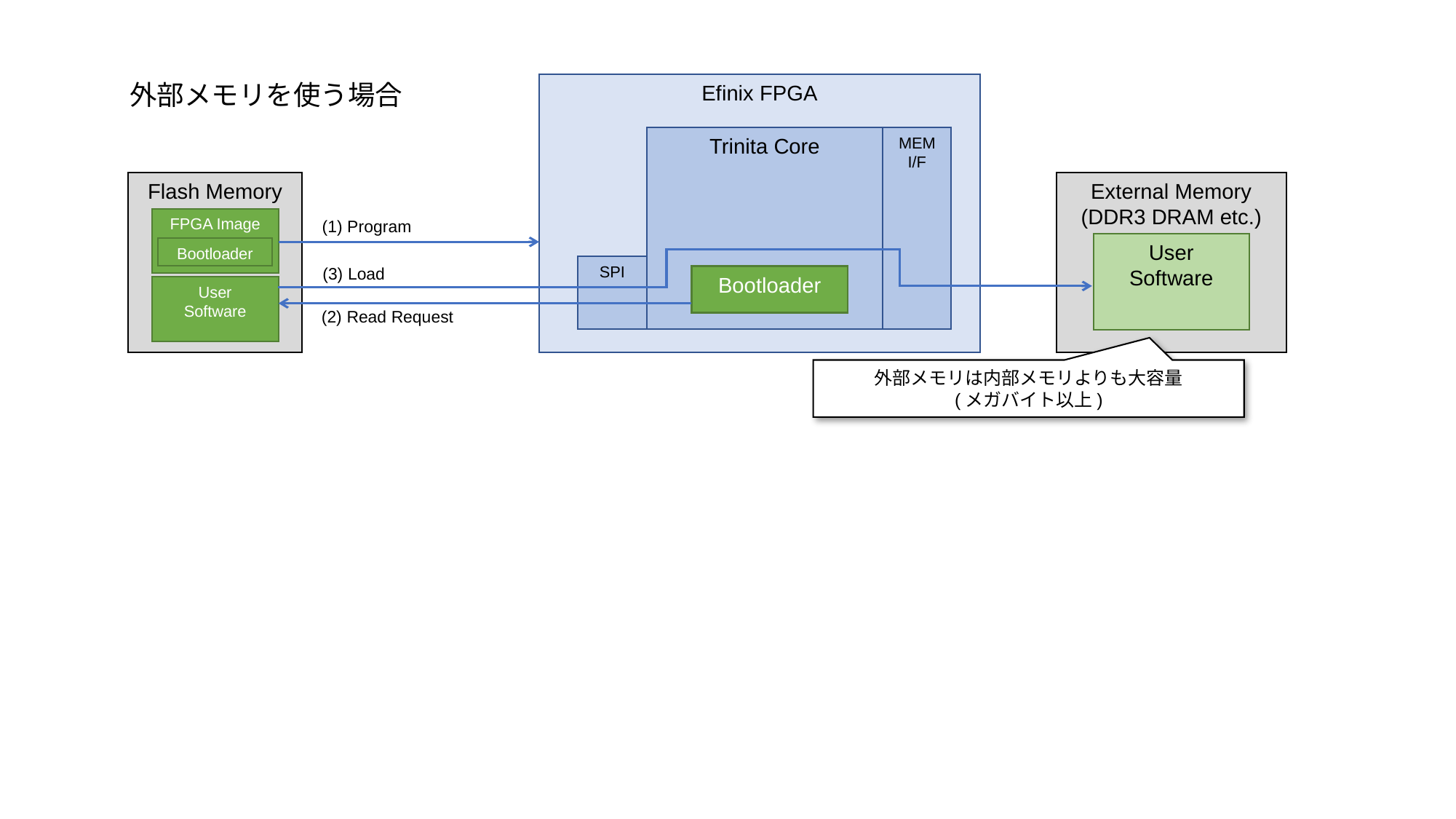

外部メモリを使う場合
Efinix FPGA
Trinita Core
MEM
I/F
External Memory
(DDR3 DRAM etc.)
Flash Memory
FPGA Image
(1) Program
User
Software
Bootloader

SPI
(3) Load
Bootloader
User
Software
(2) Read Request
外部メモリは内部メモリよりも大容量
(メガバイト以上)